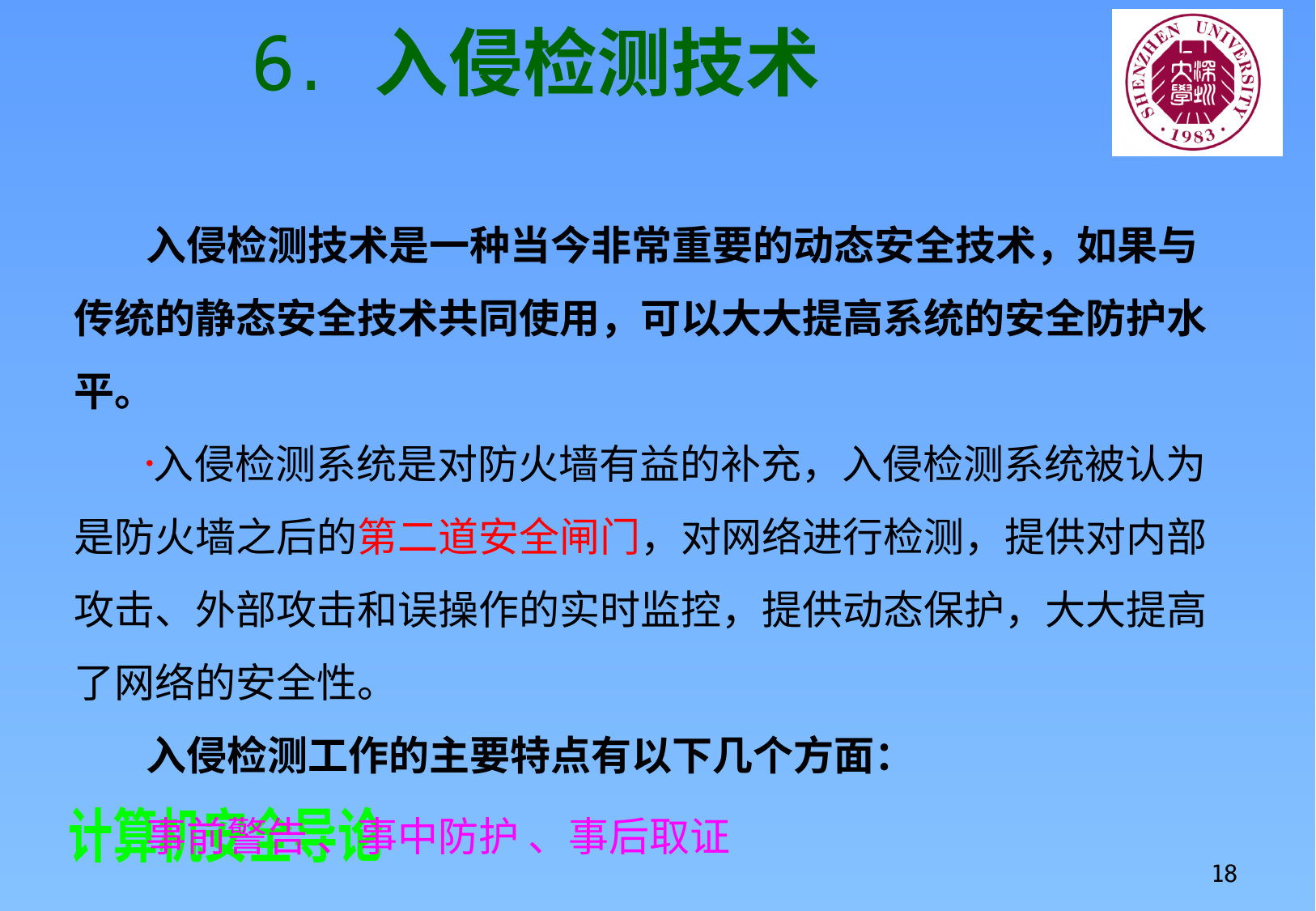

# 6.	入侵检测技术
入侵检测技术是一种当今非常重要的动态安全技术，如果与传统的静态安全技术共同使用，可以大大提高系统的安全防护水平。
入侵检测系统是对防火墙有益的补充，入侵检测系统被认为是防火墙之后的第二道安全闸门，对网络进行检测，提供对内部攻击、外部攻击和误操作的实时监控，提供动态保护，大大提高了网络的安全性。
入侵检测工作的主要特点有以下几个方面：
事前警告 、事中防护 、事后取证
18